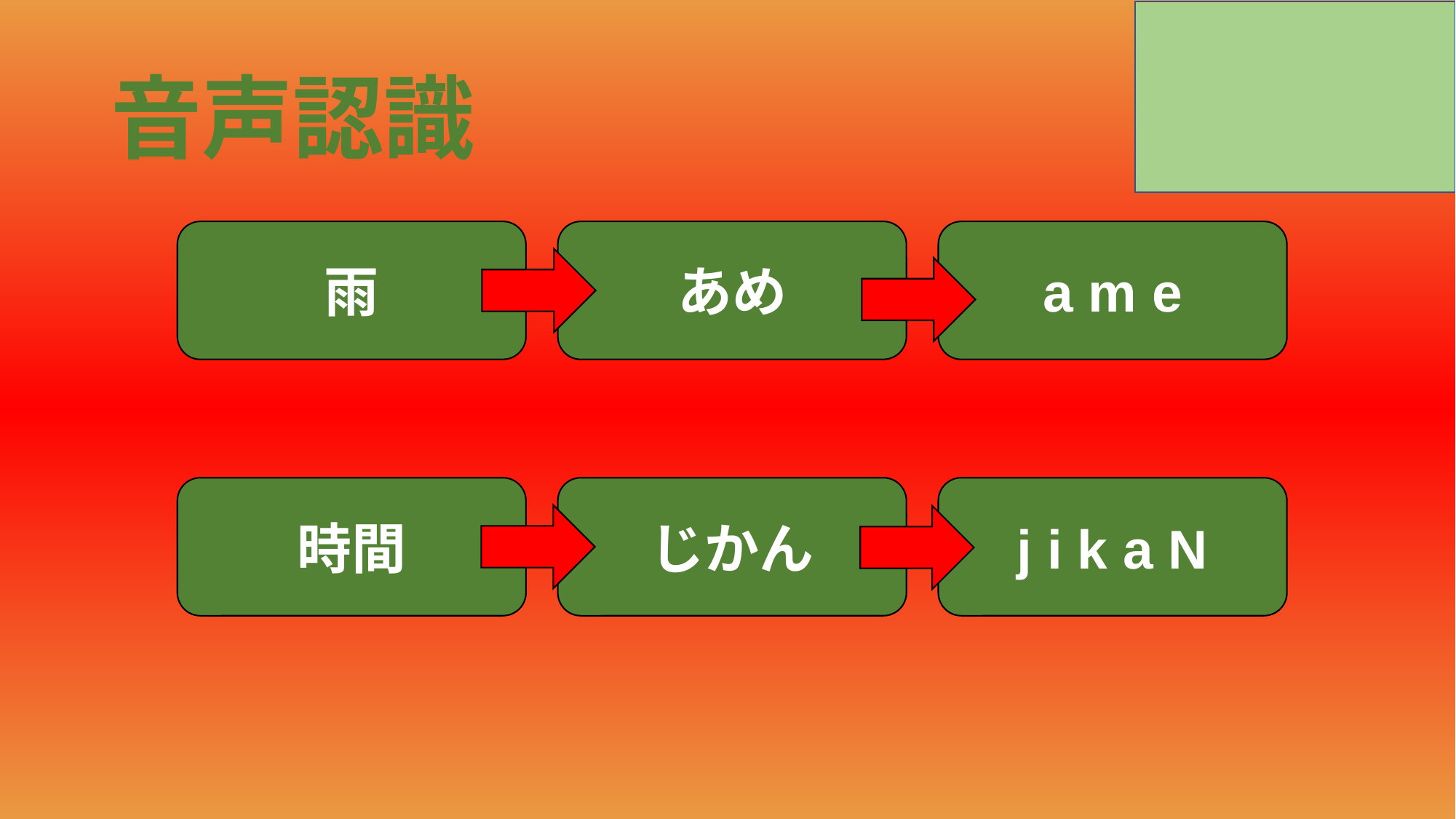

# 音声認識
雨
あめ
a m e

時間
じかん
j i k a N